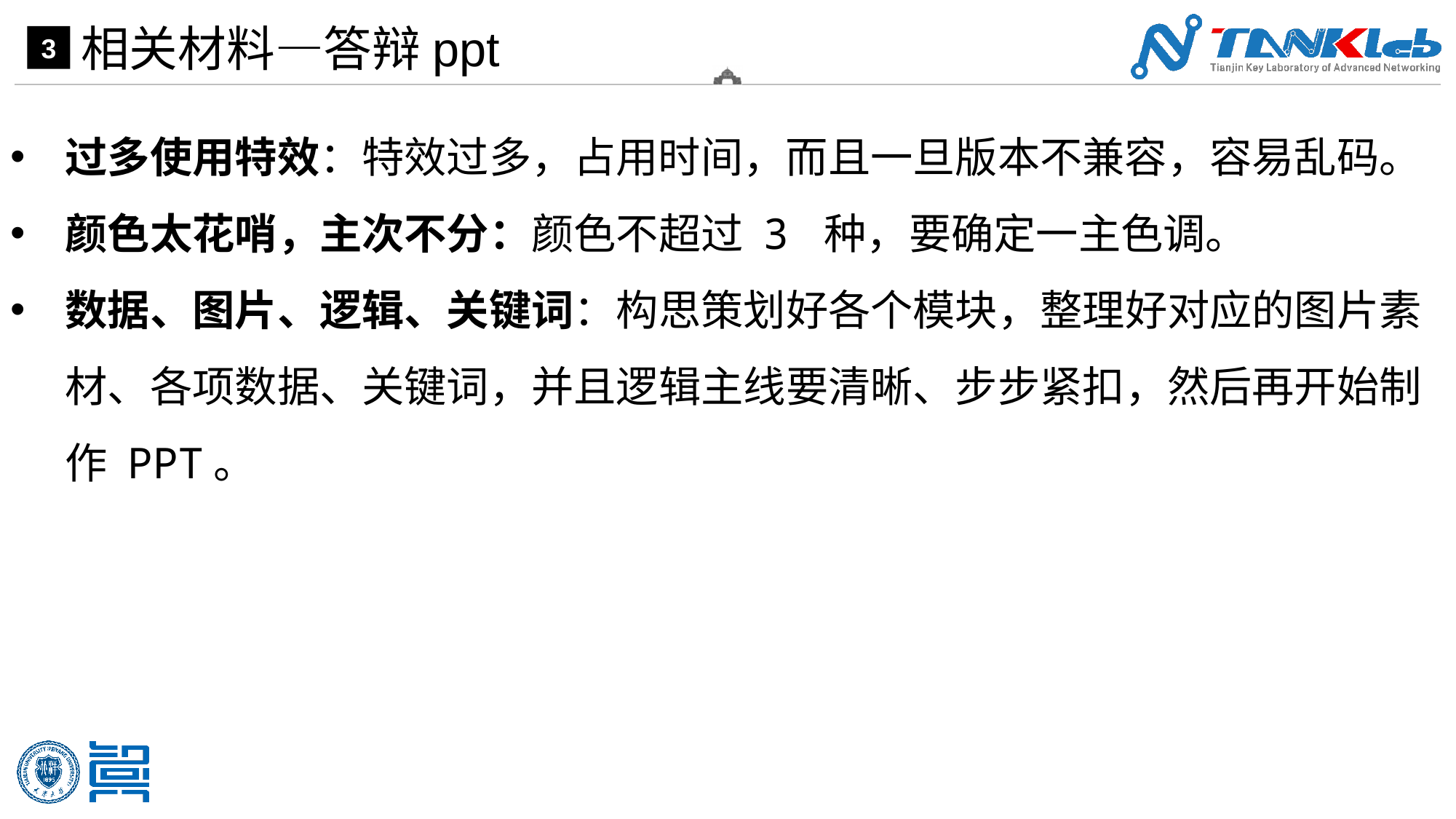

相关材料—答辩ppt
3
过多使用特效：特效过多，占用时间，而且一旦版本不兼容，容易乱码。
颜色太花哨，主次不分：颜色不超过 3 种，要确定一主色调。
数据、图片、逻辑、关键词：构思策划好各个模块，整理好对应的图片素材、各项数据、关键词，并且逻辑主线要清晰、步步紧扣，然后再开始制作 PPT。